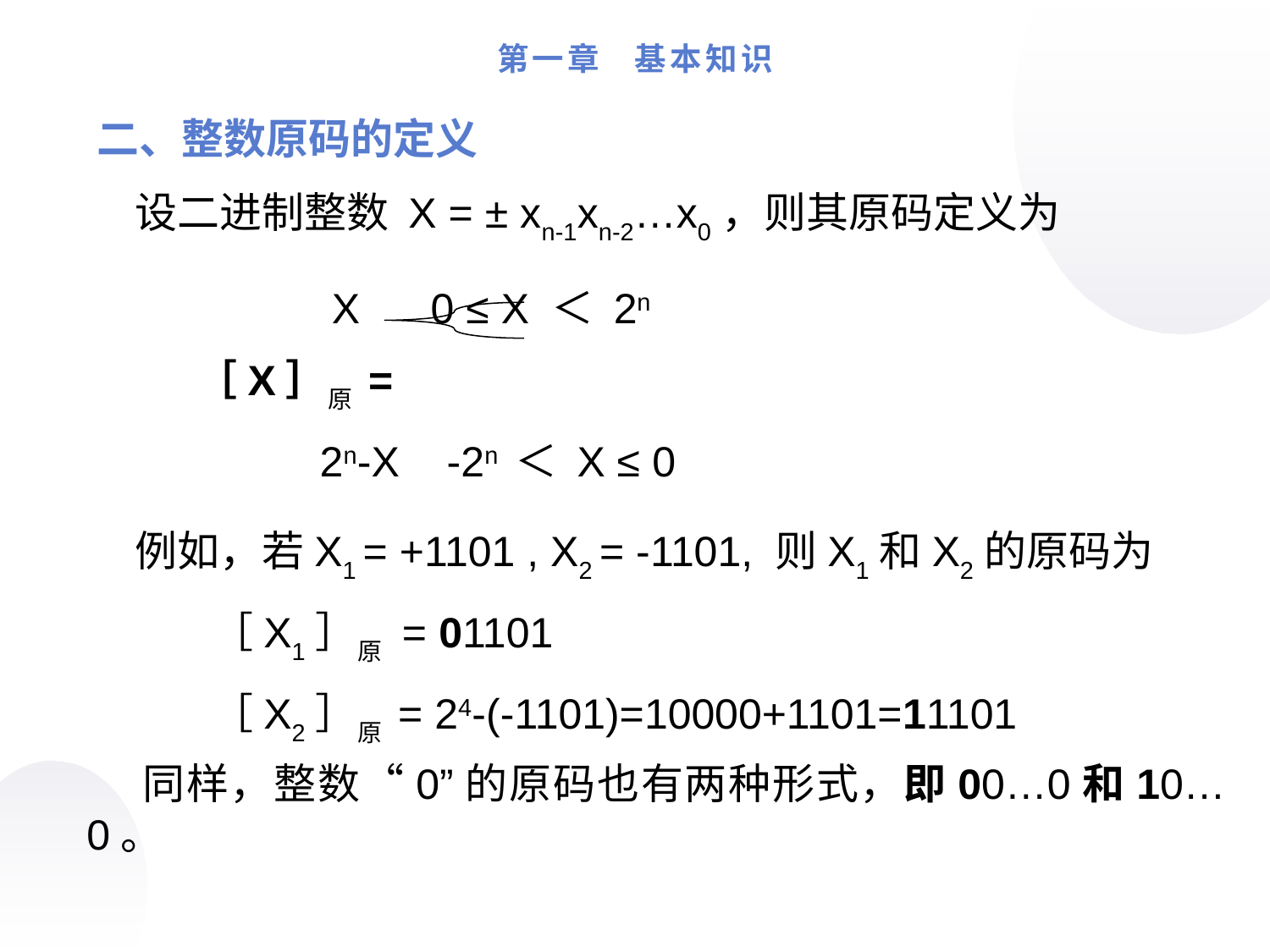

第一章   基本知识
二、整数原码的定义
    设二进制整数 X = ± xn-1xn-2…x0，则其原码定义为
                  X      0 ≤ X ＜ 2n
       ［X］原 =
                 2n-X    -2n ＜ X ≤ 0

    例如，若X1 = +1101 , X2 = -1101, 则X1和X2的原码为
            ［X1］原 = 01101
            ［X2］原 = 24-(-1101)=10000+1101=11101
    同样，整数“0”的原码也有两种形式，即00…0和10…0。

21